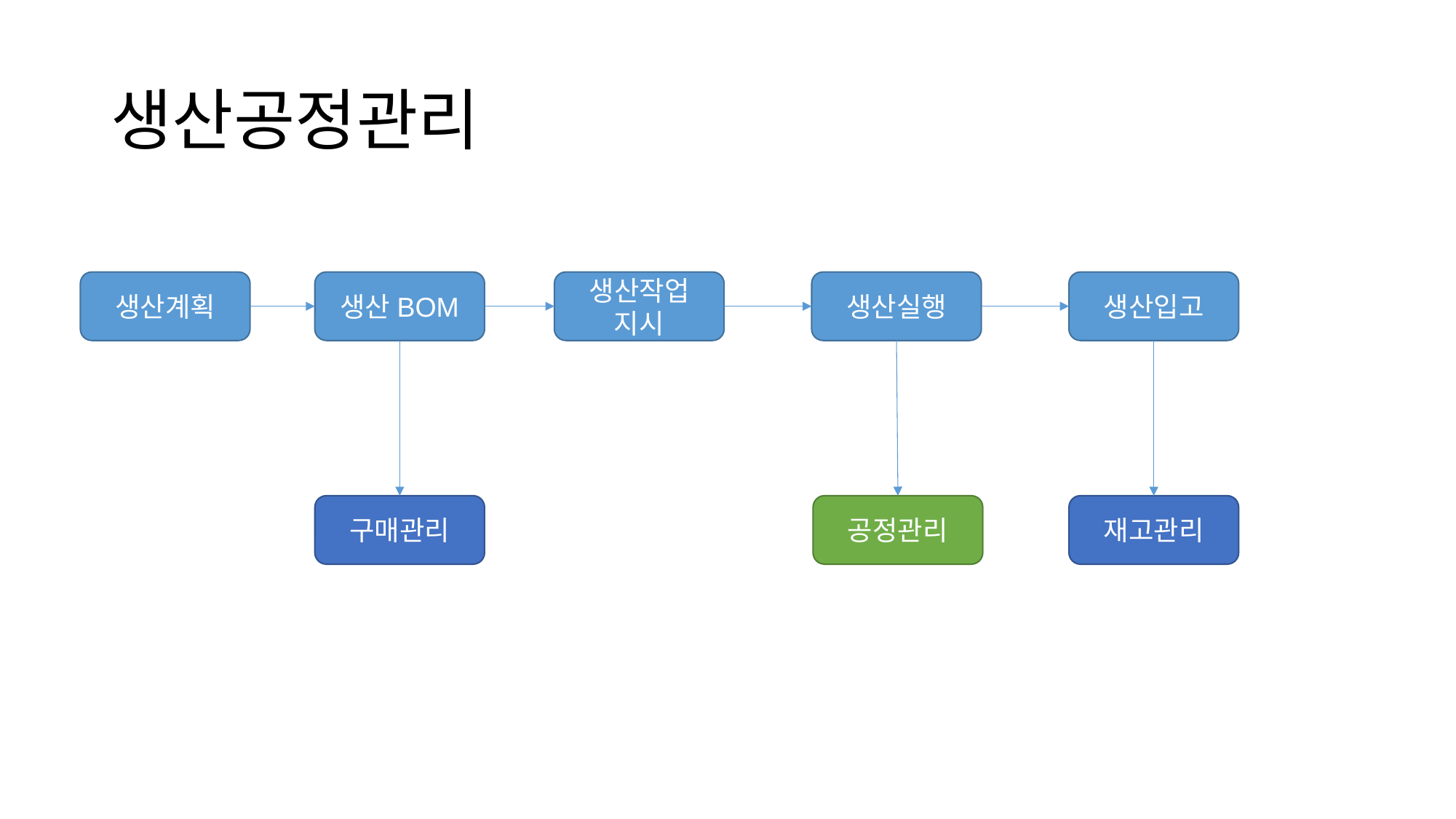

# 생산공정관리
생산계획
생산BOM
생산작업
지시
생산실행
생산입고
구매관리
공정관리
재고관리